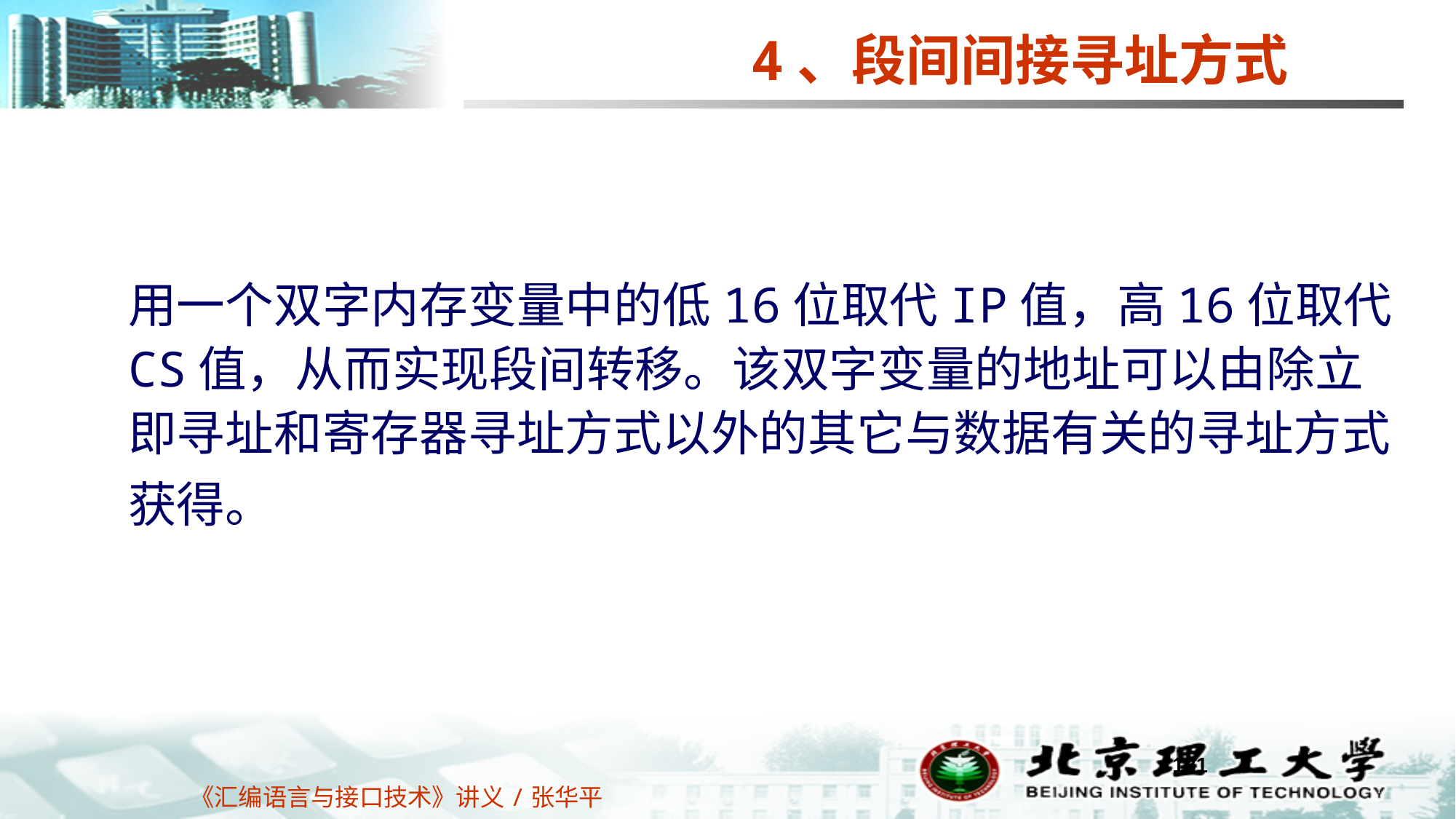

4、段间间接寻址方式
用一个双字内存变量中的低16位取代IP值，高16位取代CS值，从而实现段间转移。该双字变量的地址可以由除立即寻址和寄存器寻址方式以外的其它与数据有关的寻址方式获得。
131